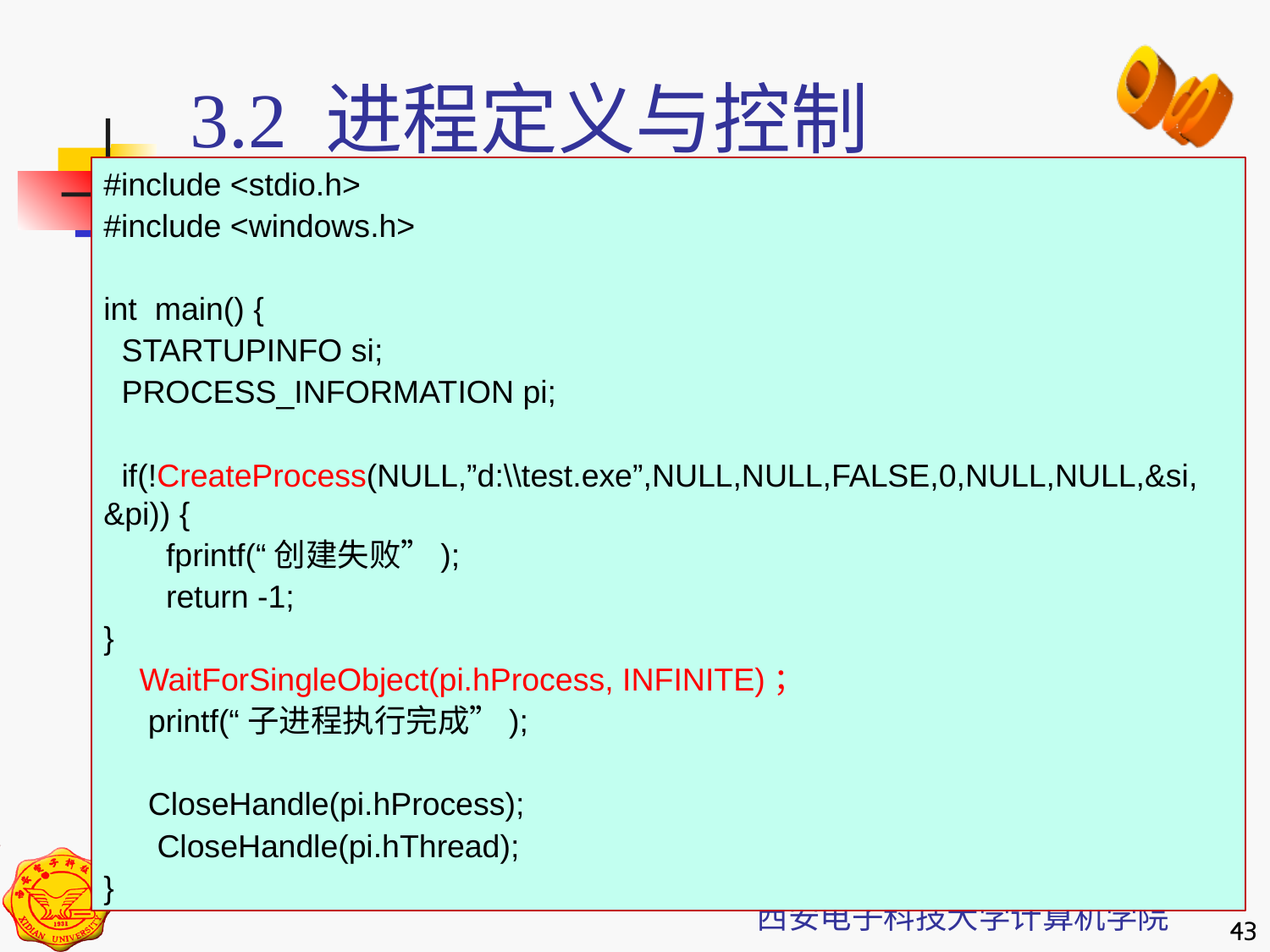

3.2 进程定义与控制
#include <stdio.h>
#include <windows.h>

int  main() {
  STARTUPINFO si;
  PROCESS_INFORMATION pi;

  if(!CreateProcess(NULL,”d:\\test.exe”,NULL,NULL,FALSE,0,NULL,NULL,&si, &pi)) {
       fprintf(“创建失败”);
       return -1;
}
    WaitForSingleObject(pi.hProcess, INFINITE)；
     printf(“子进程执行完成”);

     CloseHandle(pi.hProcess);
      CloseHandle(pi.hThread);
}

例2: Windows系统创建子进程
43